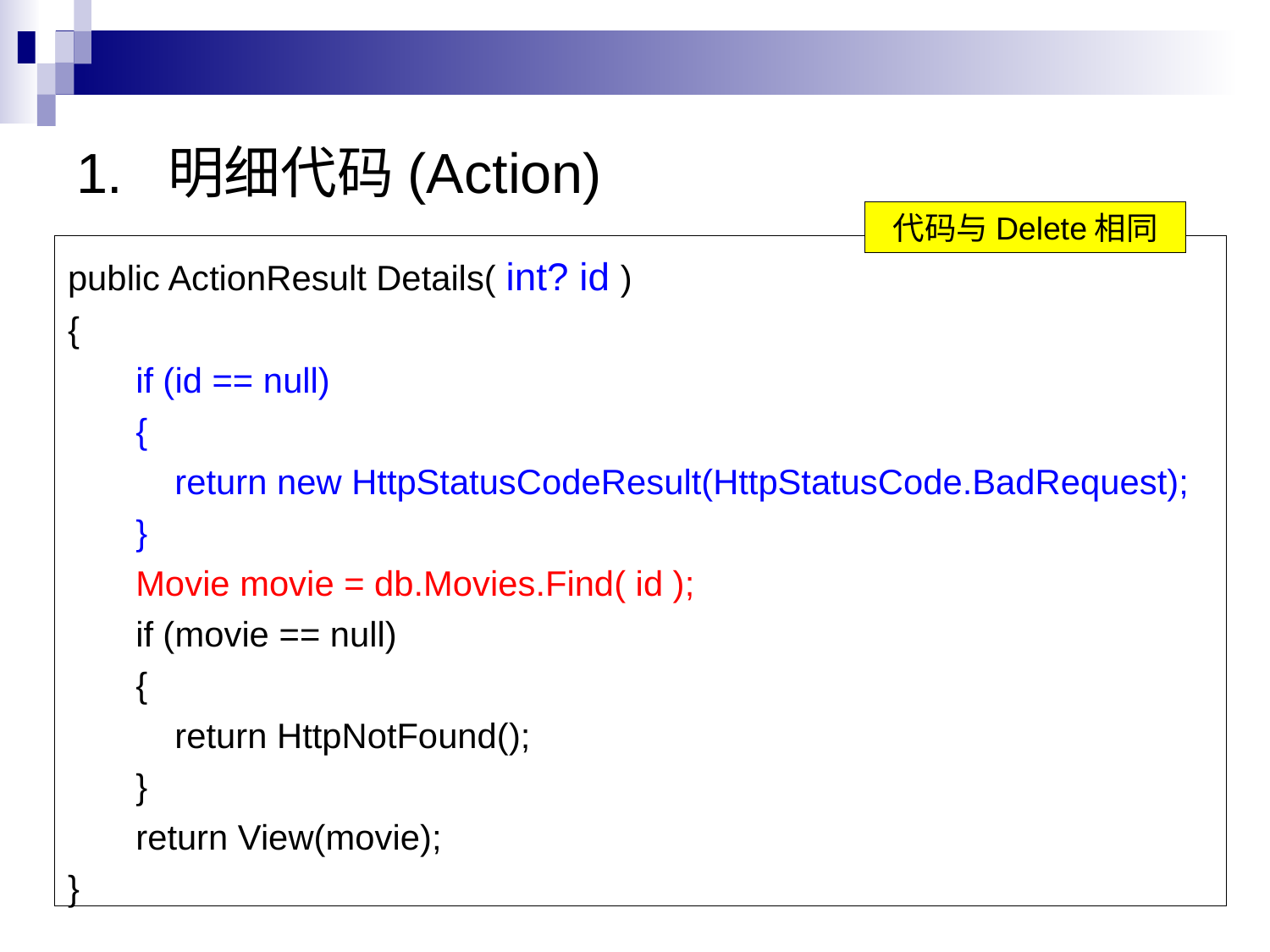

1.  明细代码(Action)
代码与Delete相同
public ActionResult Details( int? id )
{
       if (id == null)
       {
           return new HttpStatusCodeResult(HttpStatusCode.BadRequest);
       }
       Movie movie = db.Movies.Find( id );
       if (movie == null)
       {
           return HttpNotFound();
       }
       return View(movie);
}